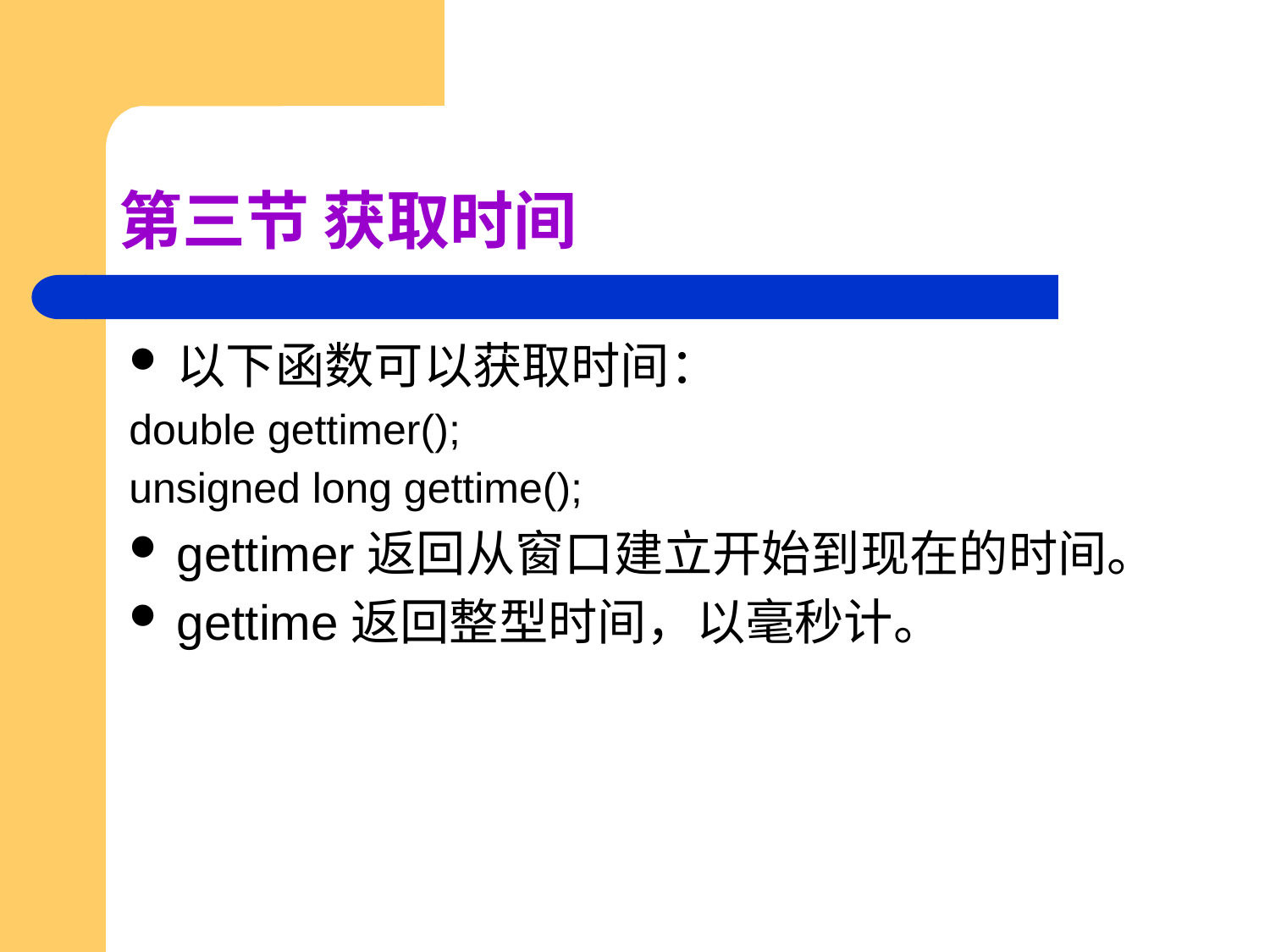

# 第三节 获取时间
以下函数可以获取时间：
double gettimer();
unsigned long gettime();
gettimer返回从窗口建立开始到现在的时间。
gettime返回整型时间，以毫秒计。